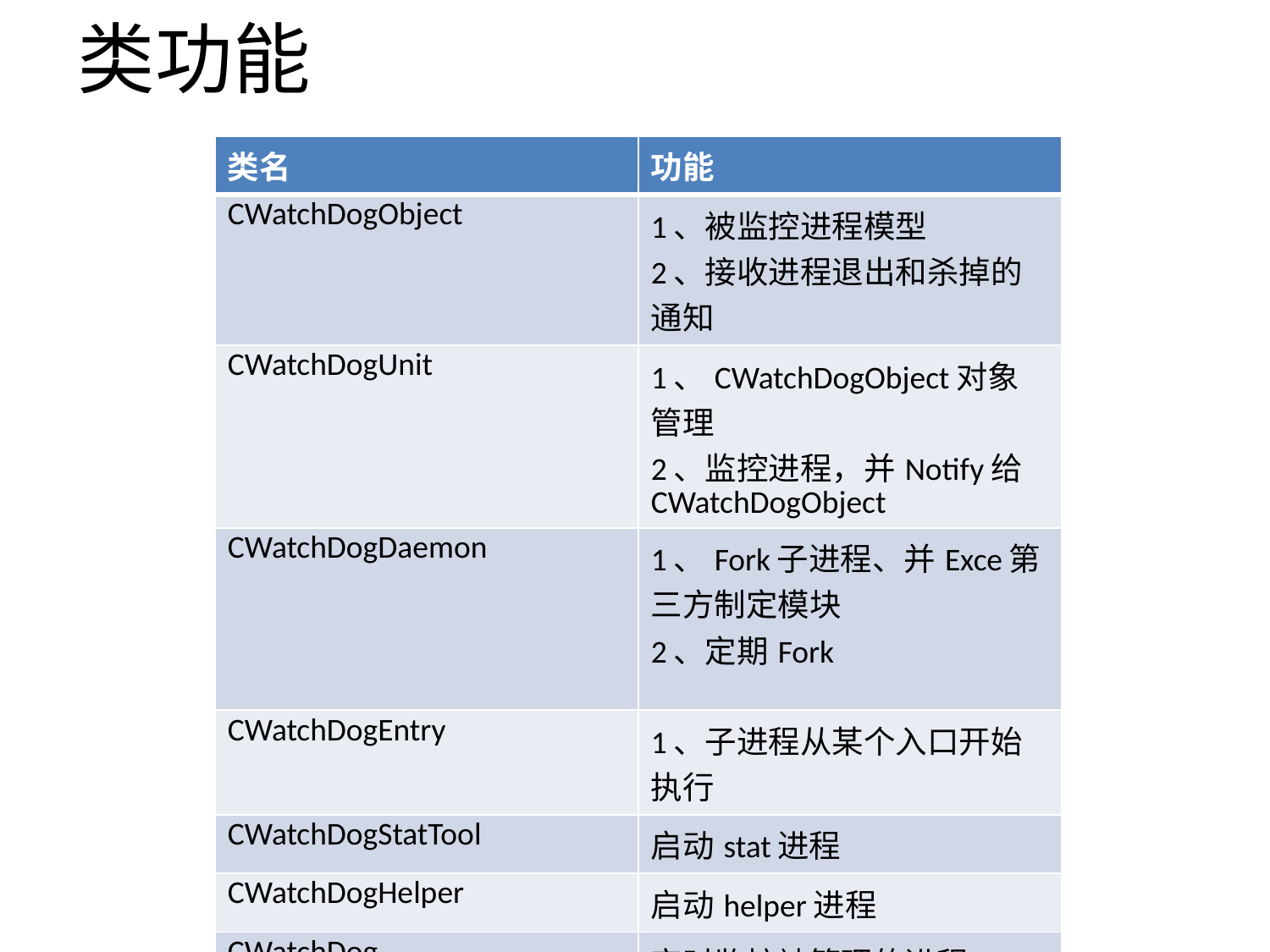

# 类功能
| 类名 | 功能 |
| --- | --- |
| CWatchDogObject | 1、被监控进程模型 2、接收进程退出和杀掉的通知 |
| CWatchDogUnit | 1、CWatchDogObject对象管理 2、监控进程，并Notify给CWatchDogObject |
| CWatchDogDaemon | 1、Fork子进程、并Exce第三方制定模块 2、定期Fork |
| CWatchDogEntry | 1、子进程从某个入口开始执行 |
| CWatchDogStatTool | 启动stat进程 |
| CWatchDogHelper | 启动helper进程 |
| CWatchDog | 定时监控被管理的进程 |